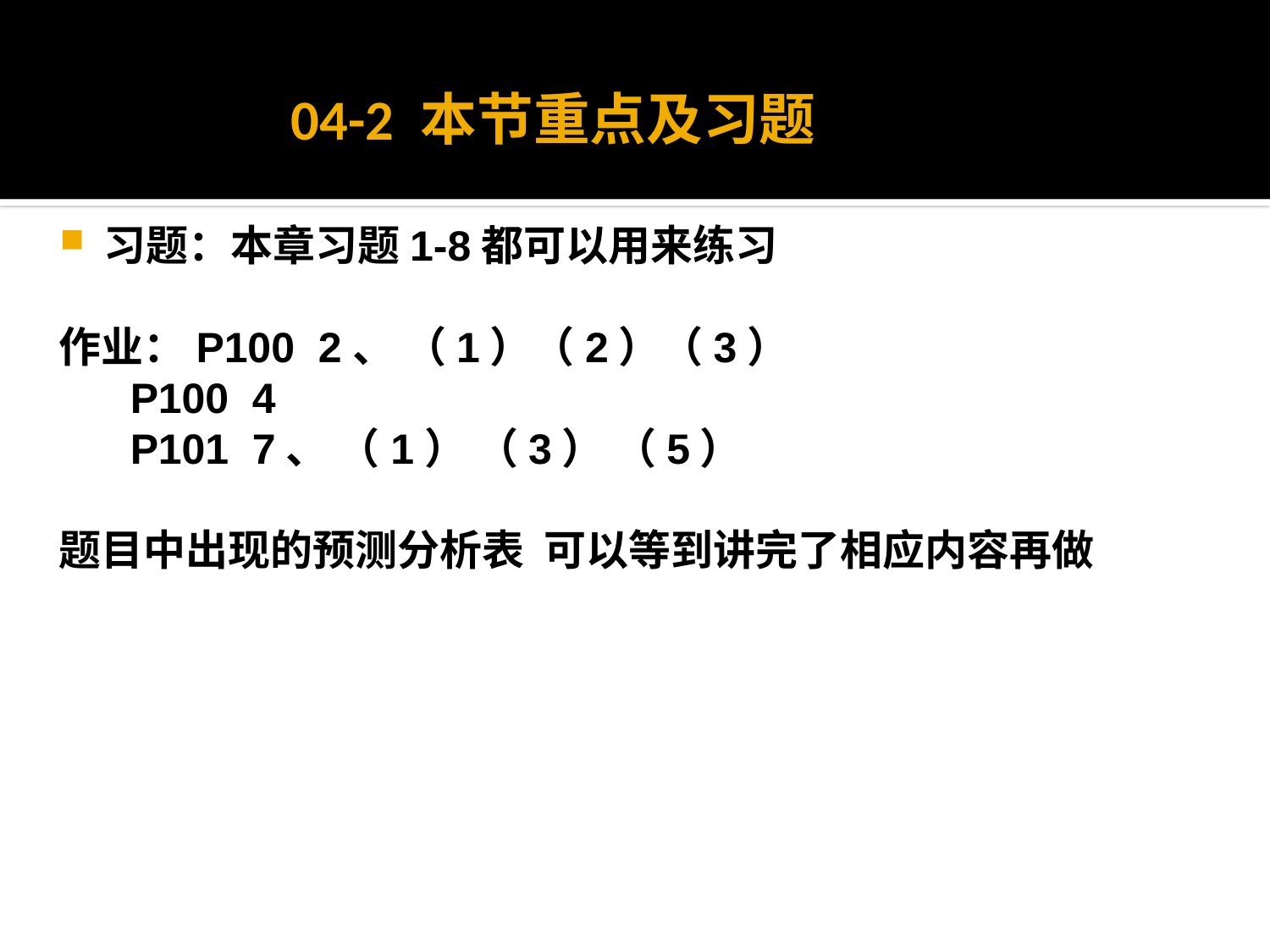

04-2 本节重点及习题
习题：本章习题1-8都可以用来练习

作业：P100  2、 （1）（2）（3）
      P100  4
      P101  7、 （1） （3） （5）

题目中出现的预测分析表  可以等到讲完了相应内容再做
22